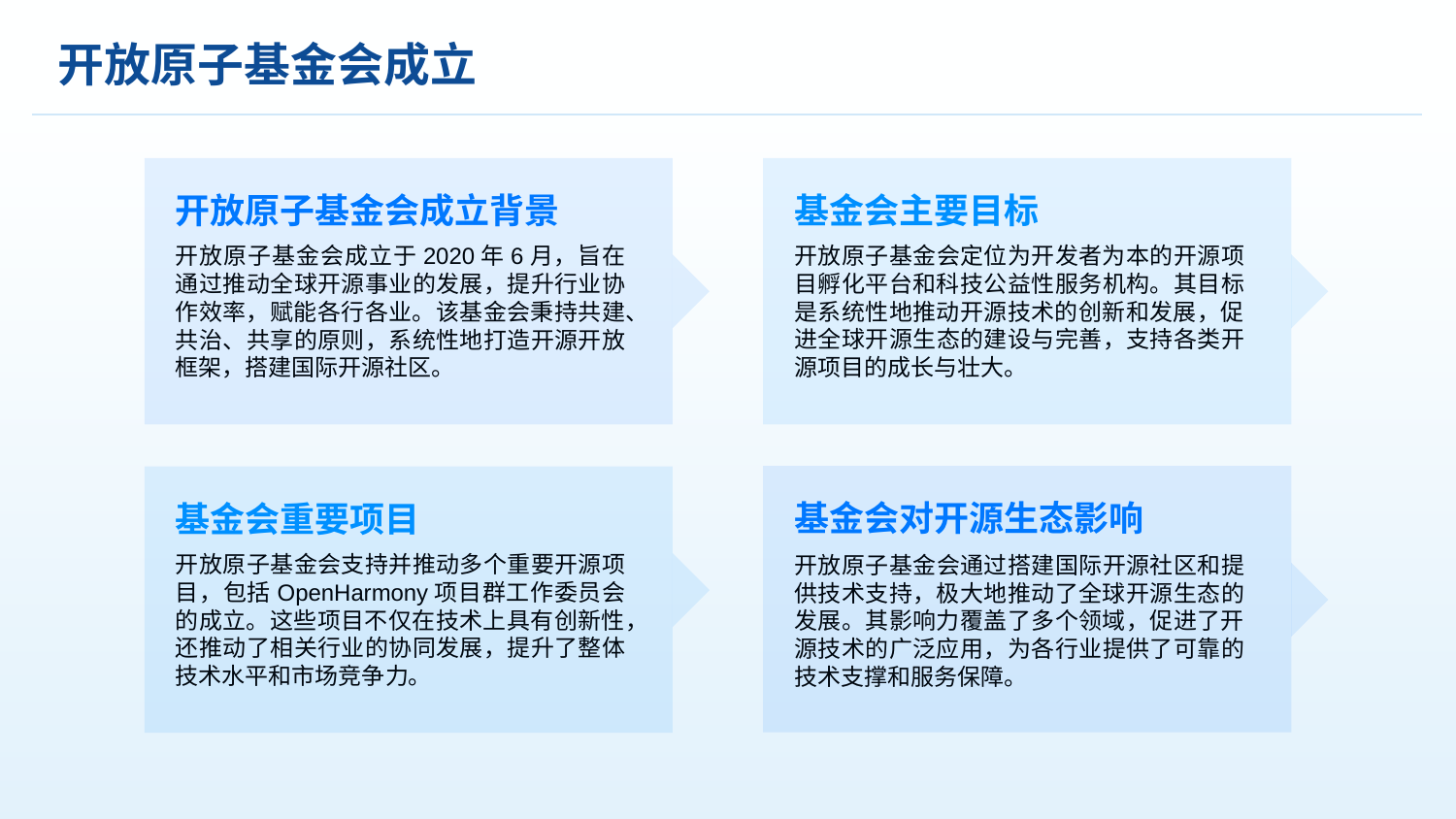

开放原子基金会成立

开放原子基金会成立背景
基金会主要目标
开放原子基金会定位为开发者为本的开源项目孵化平台和科技公益性服务机构。其目标是系统性地推动开源技术的创新和发展，促进全球开源生态的建设与完善，支持各类开源项目的成长与壮大。
开放原子基金会成立于2020年6月，旨在通过推动全球开源事业的发展，提升行业协作效率，赋能各行各业。该基金会秉持共建、共治、共享的原则，系统性地打造开源开放框架，搭建国际开源社区。

基金会对开源生态影响
基金会重要项目
开放原子基金会支持并推动多个重要开源项目，包括OpenHarmony项目群工作委员会的成立。这些项目不仅在技术上具有创新性，还推动了相关行业的协同发展，提升了整体技术水平和市场竞争力。
开放原子基金会通过搭建国际开源社区和提供技术支持，极大地推动了全球开源生态的发展。其影响力覆盖了多个领域，促进了开源技术的广泛应用，为各行业提供了可靠的技术支撑和服务保障。